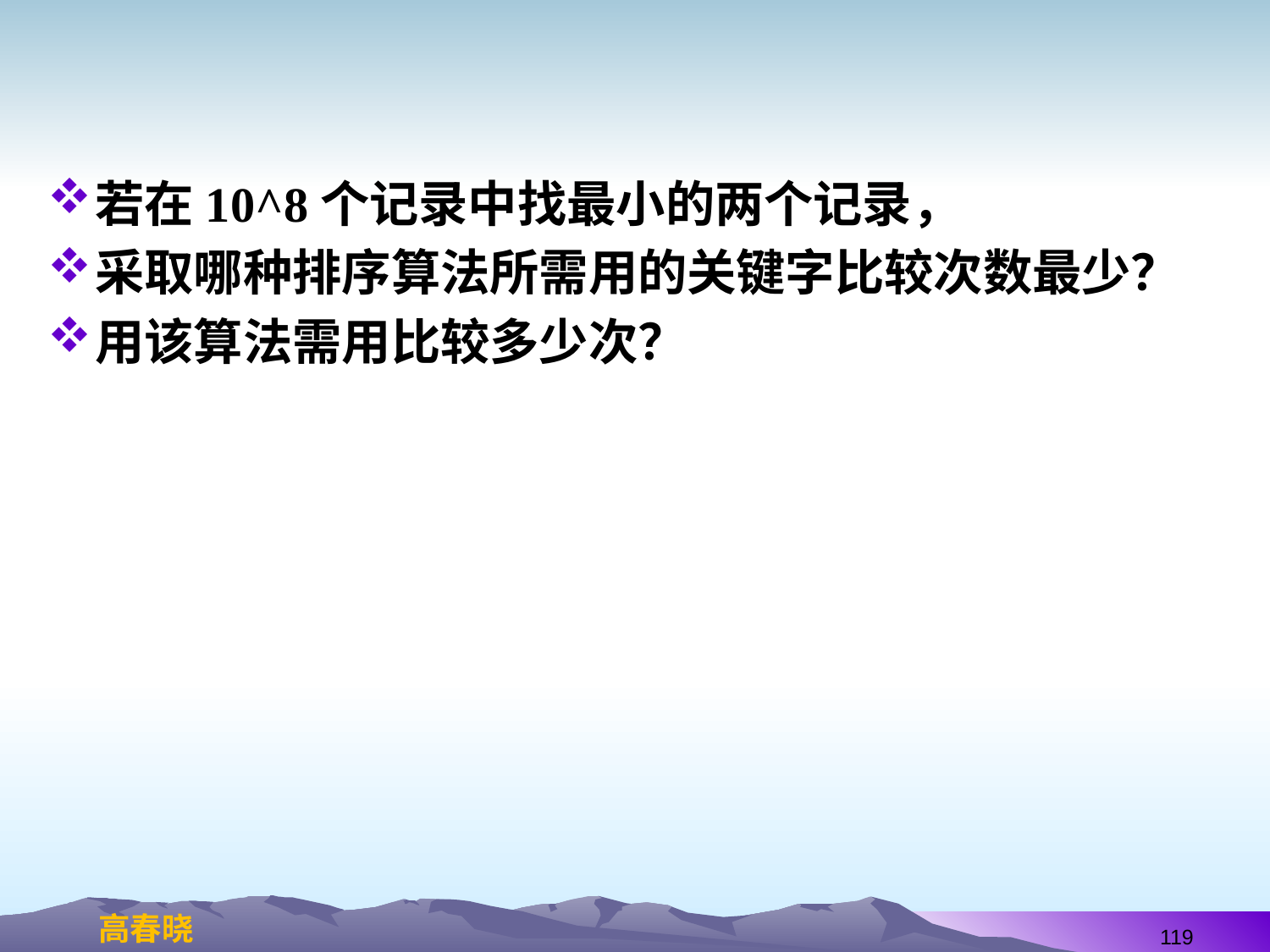

#
若在10^8个记录中找最小的两个记录，
采取哪种排序算法所需用的关键字比较次数最少？
用该算法需用比较多少次？
119